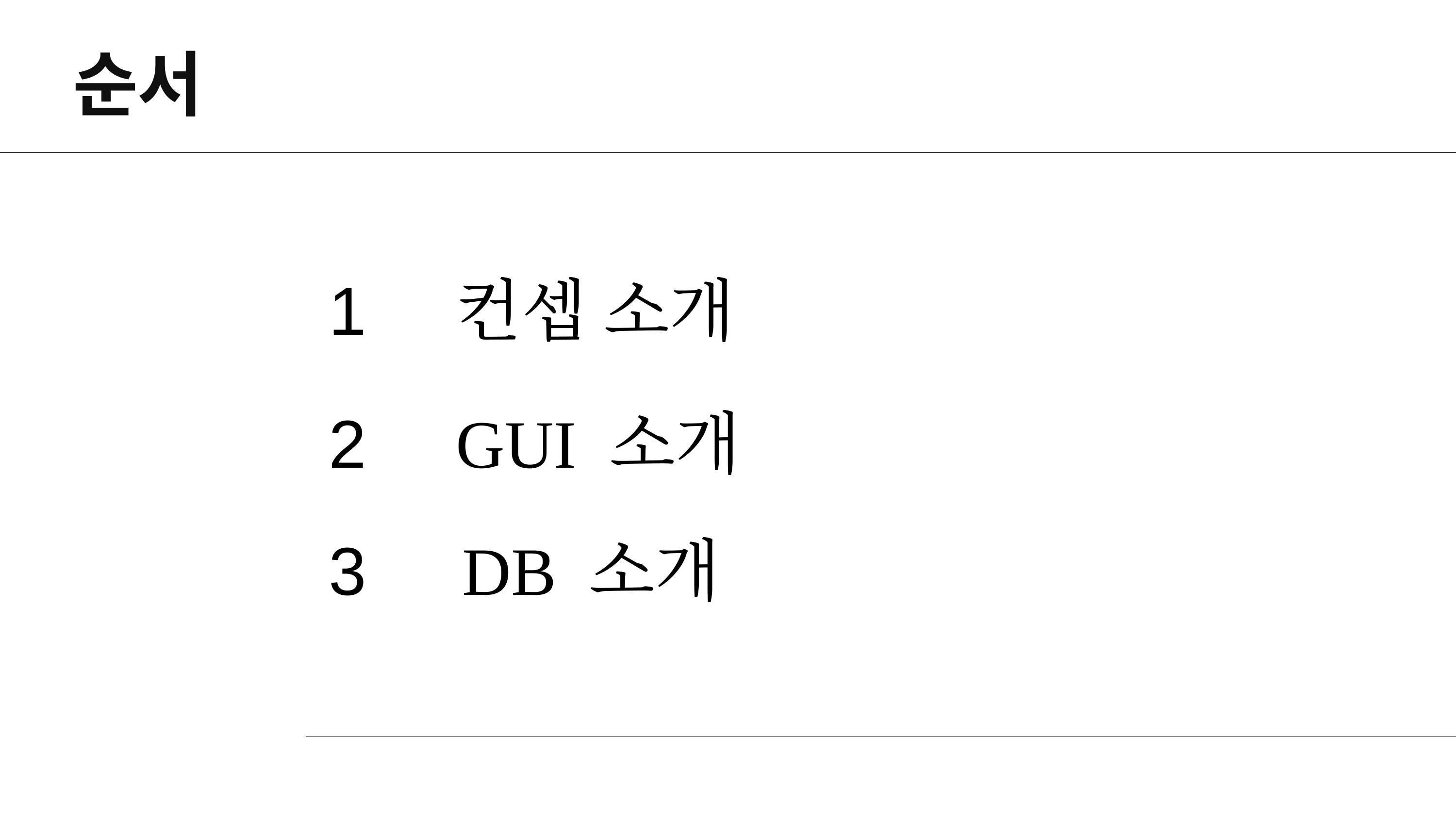

순서
1
컨셉 소개
2
GUI 소개
3
DB 소개